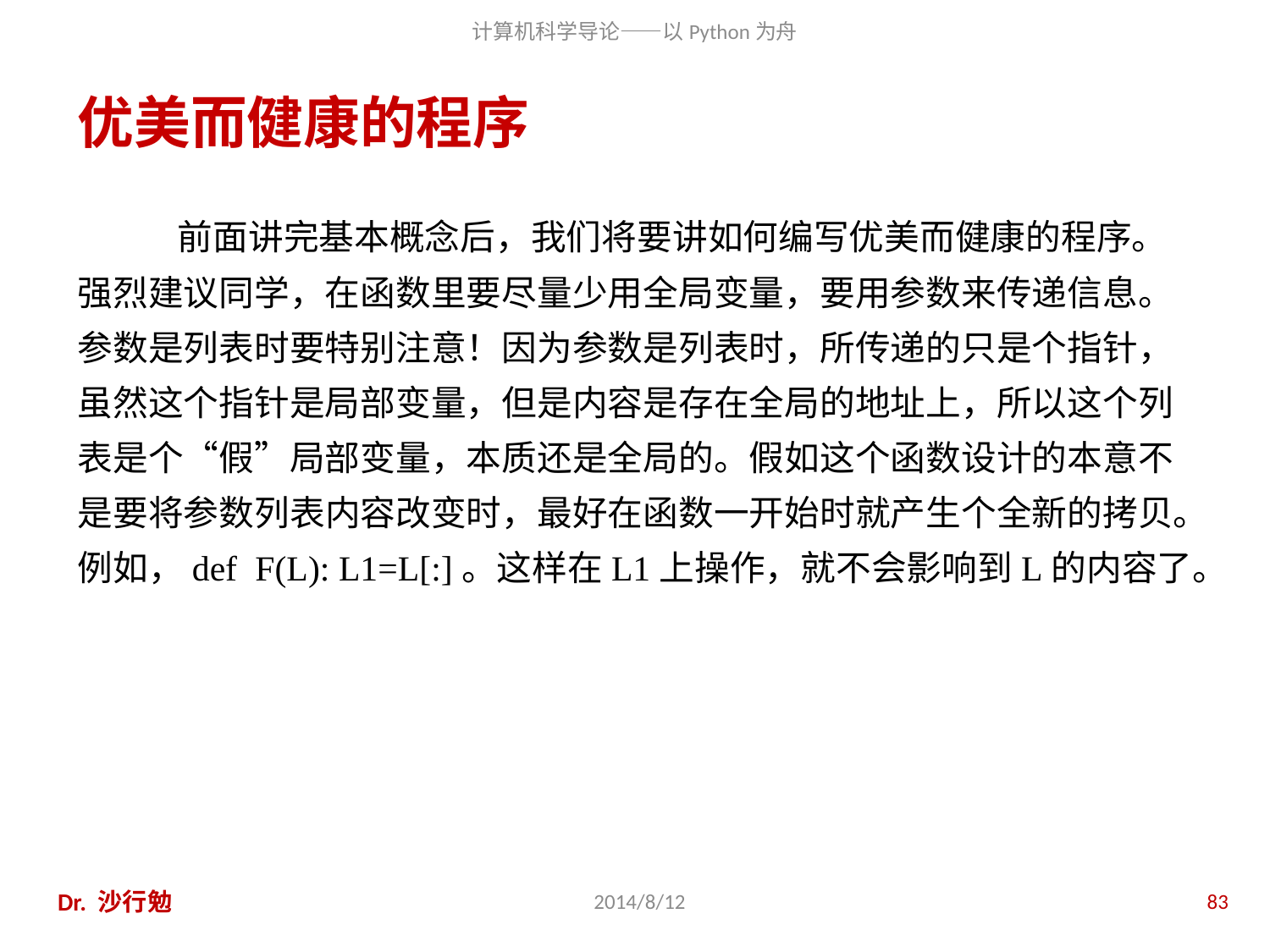

# 优美而健康的程序
前面讲完基本概念后，我们将要讲如何编写优美而健康的程序。强烈建议同学，在函数里要尽量少用全局变量，要用参数来传递信息。参数是列表时要特别注意！因为参数是列表时，所传递的只是个指针，虽然这个指针是局部变量，但是内容是存在全局的地址上，所以这个列表是个“假”局部变量，本质还是全局的。假如这个函数设计的本意不是要将参数列表内容改变时，最好在函数一开始时就产生个全新的拷贝。例如，def  F(L): L1=L[:]。这样在L1上操作，就不会影响到L的内容了。
Dr. 沙行勉
2014/8/12
83